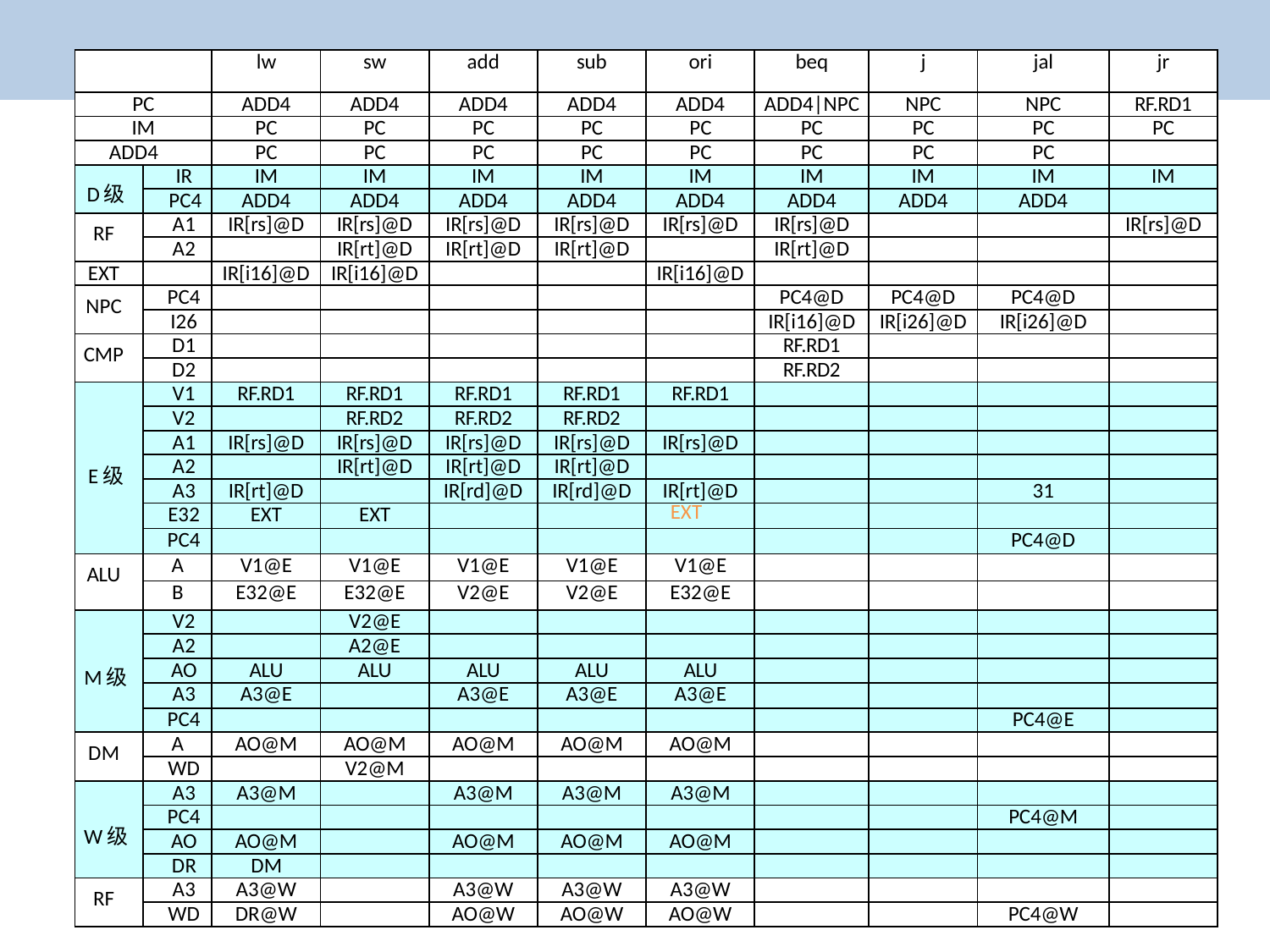

|  |  | lw | sw | add | sub | ori | beq | j | jal | jr |
| --- | --- | --- | --- | --- | --- | --- | --- | --- | --- | --- |
| PC |  | ADD4 | ADD4 | ADD4 | ADD4 | ADD4 | ADD4|NPC | NPC | NPC | RF.RD1 |
| IM |  | PC | PC | PC | PC | PC | PC | PC | PC | PC |
| ADD4 |  | PC | PC | PC | PC | PC | PC | PC | PC |  |
| D级 | IR | IM | IM | IM | IM | IM | IM | IM | IM | IM |
|  | PC4 | ADD4 | ADD4 | ADD4 | ADD4 | ADD4 | ADD4 | ADD4 | ADD4 |  |
| RF | A1 | IR[rs]@D | IR[rs]@D | IR[rs]@D | IR[rs]@D | IR[rs]@D | IR[rs]@D |  |  | IR[rs]@D |
|  | A2 |  | IR[rt]@D | IR[rt]@D | IR[rt]@D |  | IR[rt]@D |  |  |  |
| EXT |  | IR[i16]@D | IR[i16]@D |  |  | IR[i16]@D |  |  |  |  |
| NPC | PC4 |  |  |  |  |  | PC4@D | PC4@D | PC4@D |  |
|  | I26 |  |  |  |  |  | IR[i16]@D | IR[i26]@D | IR[i26]@D |  |
| CMP | D1 |  |  |  |  |  | RF.RD1 |  |  |  |
|  | D2 |  |  |  |  |  | RF.RD2 |  |  |  |
| E级 | V1 | RF.RD1 | RF.RD1 | RF.RD1 | RF.RD1 | RF.RD1 |  |  |  |  |
|  | V2 |  | RF.RD2 | RF.RD2 | RF.RD2 |  |  |  |  |  |
|  | A1 | IR[rs]@D | IR[rs]@D | IR[rs]@D | IR[rs]@D | IR[rs]@D |  |  |  |  |
|  | A2 |  | IR[rt]@D | IR[rt]@D | IR[rt]@D |  |  |  |  |  |
|  | A3 | IR[rt]@D |  | IR[rd]@D | IR[rd]@D | IR[rt]@D |  |  | 31 |  |
|  | E32 | EXT | EXT |  |  | EXT |  |  |  |  |
|  | PC4 |  |  |  |  |  |  |  | PC4@D |  |
| ALU | A | V1@E | V1@E | V1@E | V1@E | V1@E |  |  |  |  |
|  | B | E32@E | E32@E | V2@E | V2@E | E32@E |  |  |  |  |
| M级 | V2 |  | V2@E |  |  |  |  |  |  |  |
|  | A2 |  | A2@E |  |  |  |  |  |  |  |
|  | AO | ALU | ALU | ALU | ALU | ALU |  |  |  |  |
|  | A3 | A3@E |  | A3@E | A3@E | A3@E |  |  |  |  |
|  | PC4 |  |  |  |  |  |  |  | PC4@E |  |
| DM | A | AO@M | AO@M | AO@M | AO@M | AO@M |  |  |  |  |
|  | WD |  | V2@M |  |  |  |  |  |  |  |
| W级 | A3 | A3@M |  | A3@M | A3@M | A3@M |  |  |  |  |
|  | PC4 |  |  |  |  |  |  |  | PC4@M |  |
|  | AO | AO@M |  | AO@M | AO@M | AO@M |  |  |  |  |
|  | DR | DM |  |  |  |  |  |  |  |  |
| RF | A3 | A3@W |  | A3@W | A3@W | A3@W |  |  |  |  |
|  | WD | DR@W |  | AO@W | AO@W | AO@W |  |  | PC4@W |  |